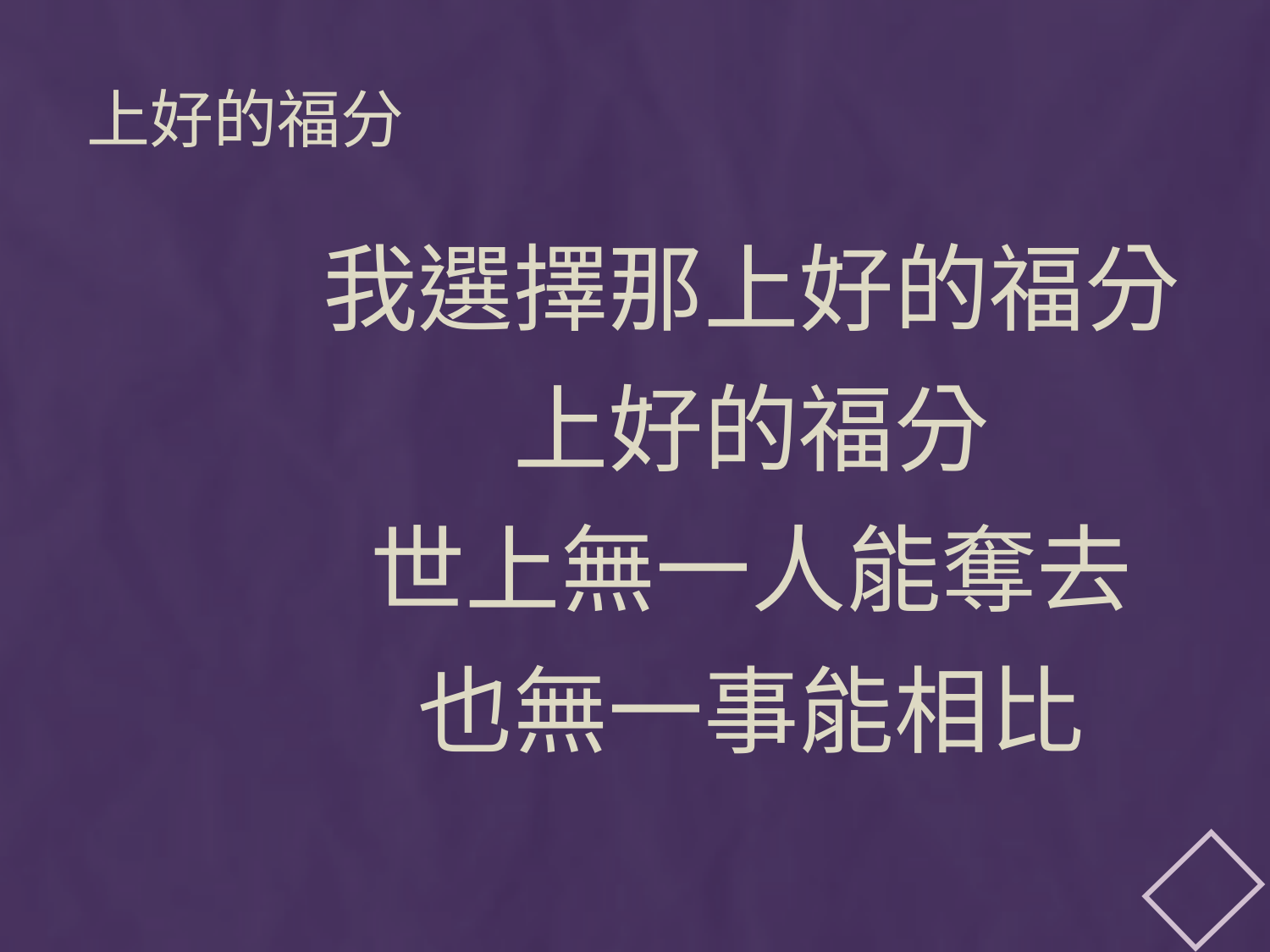

# 上好的福分
我選擇那上好的福分
上好的福分
世上無一人能奪去
也無一事能相比